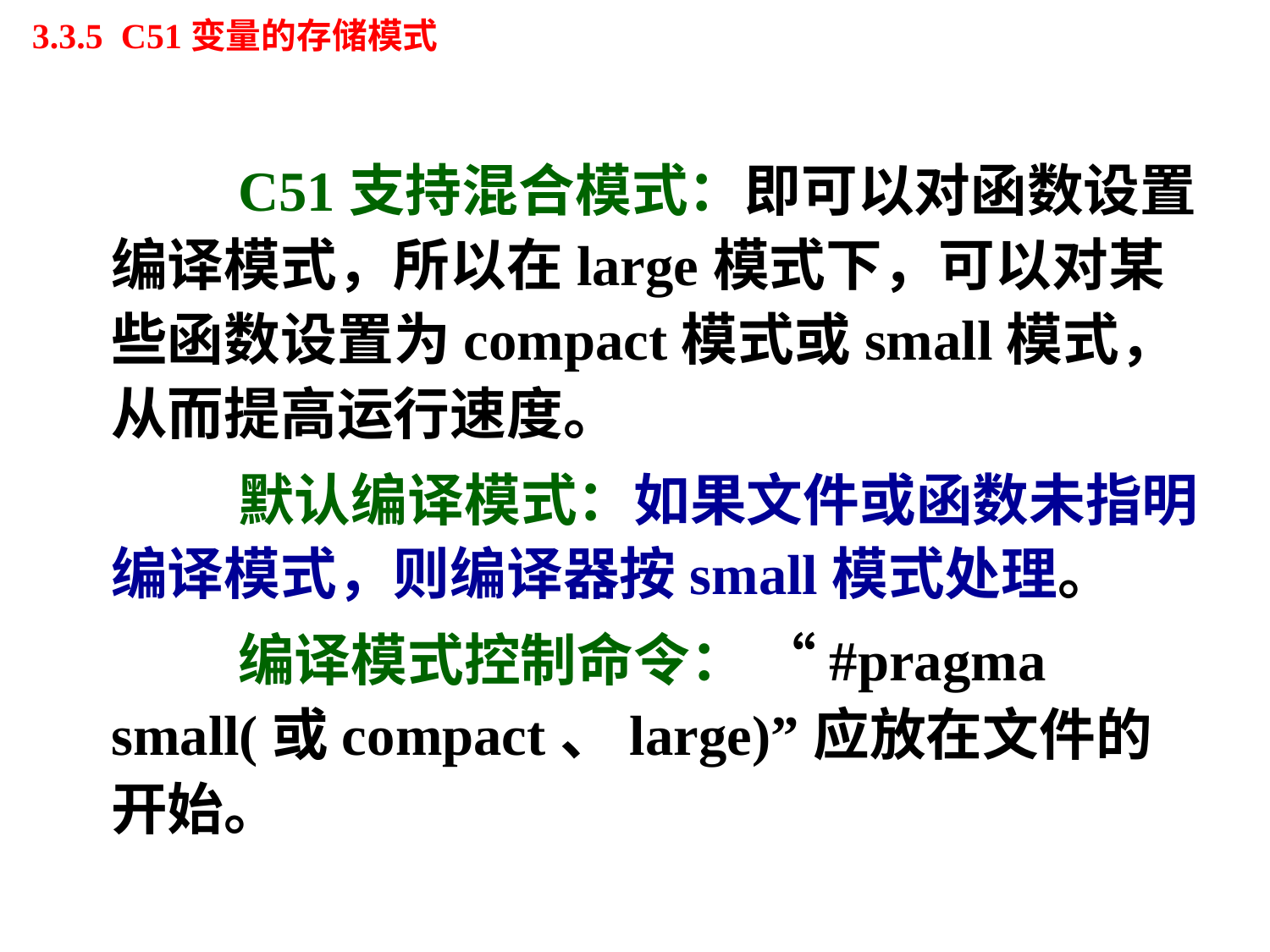

# 3.3.5  C51变量的存储模式
		C51支持混合模式：即可以对函数设置编译模式，所以在large模式下，可以对某些函数设置为compact模式或small模式，从而提高运行速度。
		默认编译模式：如果文件或函数未指明编译模式，则编译器按small模式处理。
		编译模式控制命令： “#pragma small(或compact、large)”应放在文件的开始。